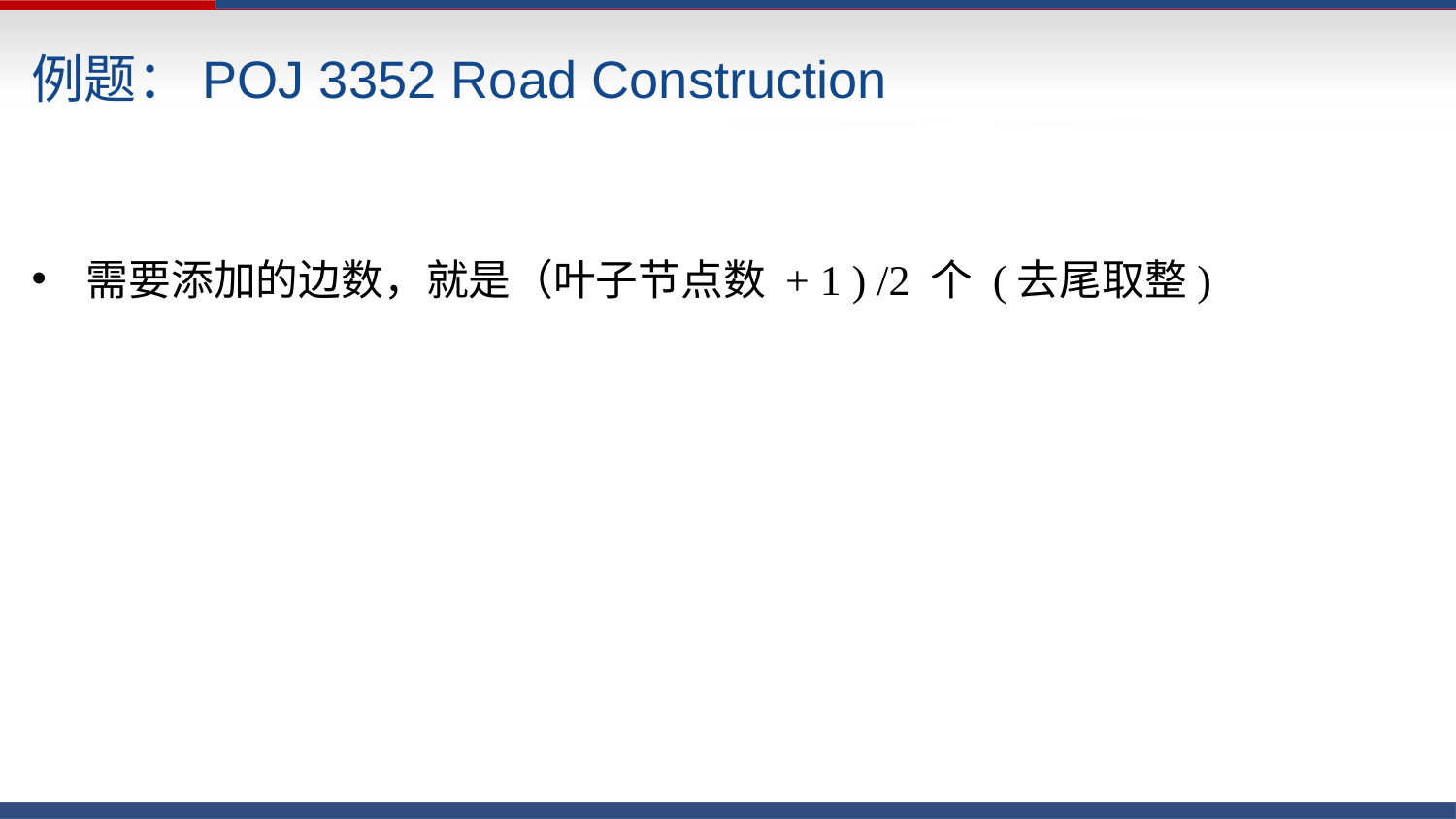

例题：POJ 3352 Road Construction
需要添加的边数，就是（叶子节点数 + 1 ) /2 个 (去尾取整)